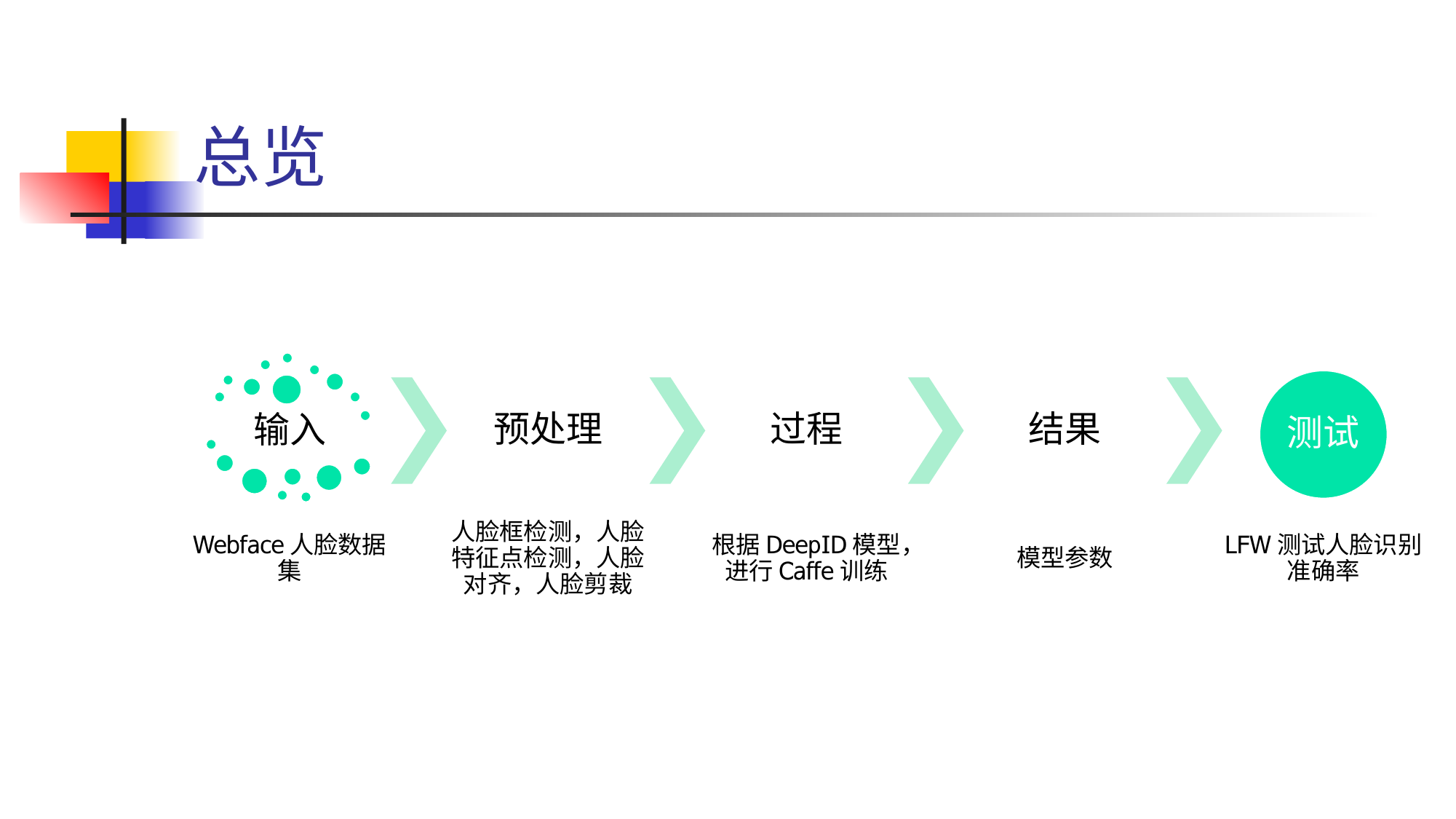

# 总览
输入
Webface人脸数据集
预处理
人脸框检测，人脸特征点检测，人脸对齐，人脸剪裁
过程
根据DeepID模型，进行Caffe训练
结果
模型参数
测试
LFW测试人脸识别准确率